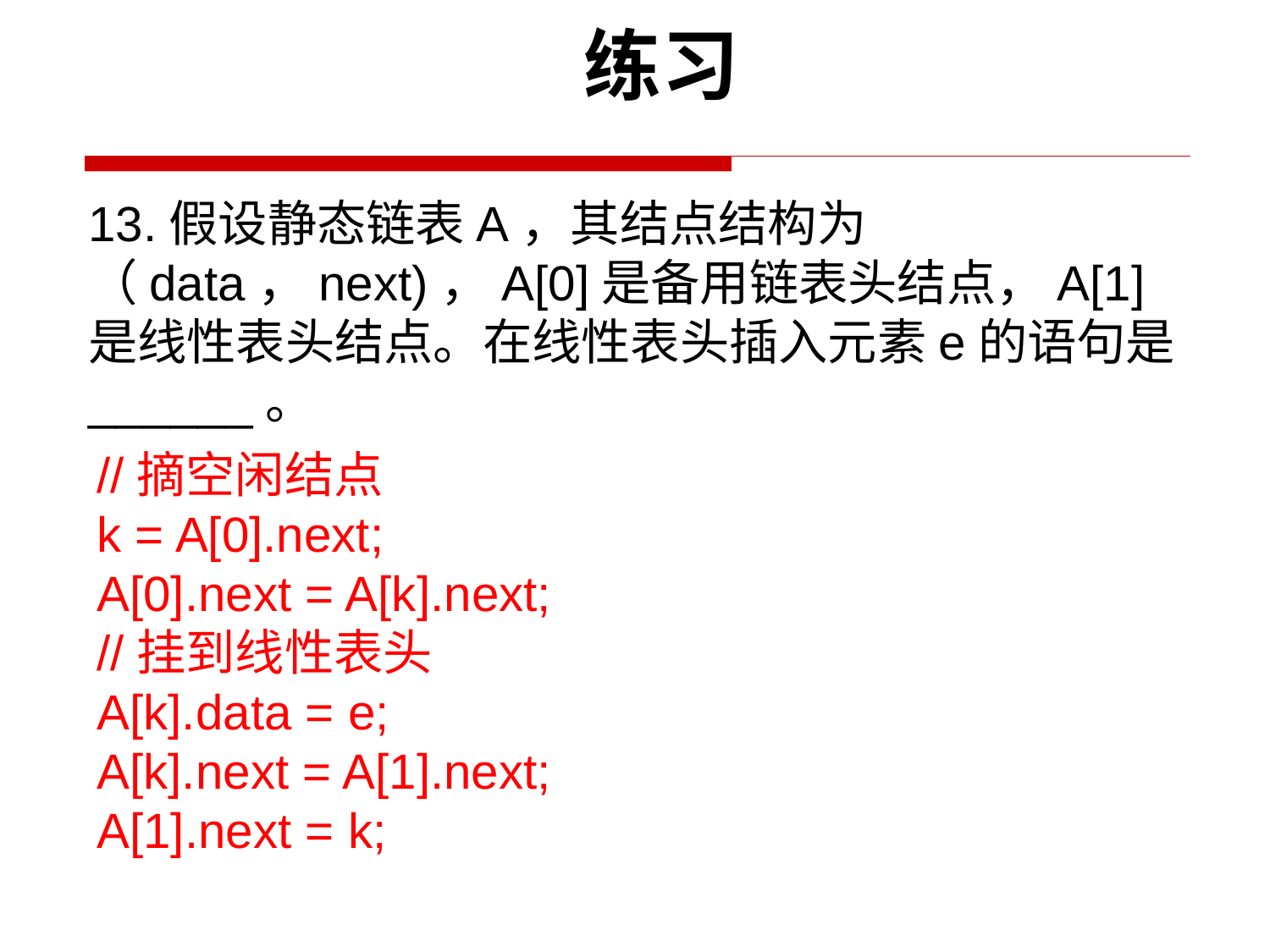

练习
13.假设静态链表A，其结点结构为（data，next)，A[0]是备用链表头结点，A[1]是线性表头结点。在线性表头插入元素e的语句是______。
//摘空闲结点
k = A[0].next;
A[0].next = A[k].next;
//挂到线性表头
A[k].data = e;
A[k].next = A[1].next;
A[1].next = k;